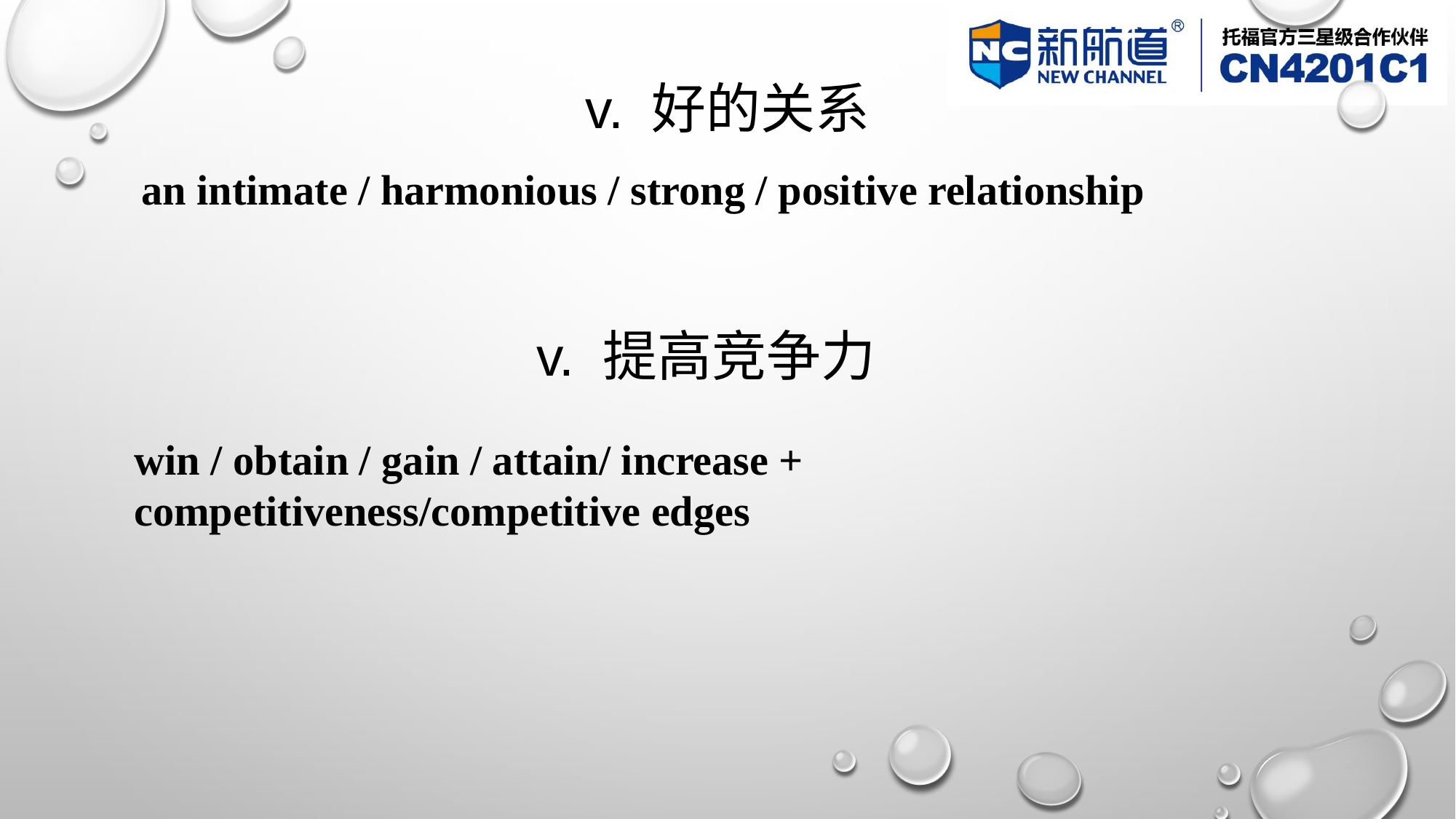

# v. 好的关系
an intimate / harmonious / strong / positive relationship
v. 提高竞争力
win / obtain / gain / attain/ increase +
competitiveness/competitive edges